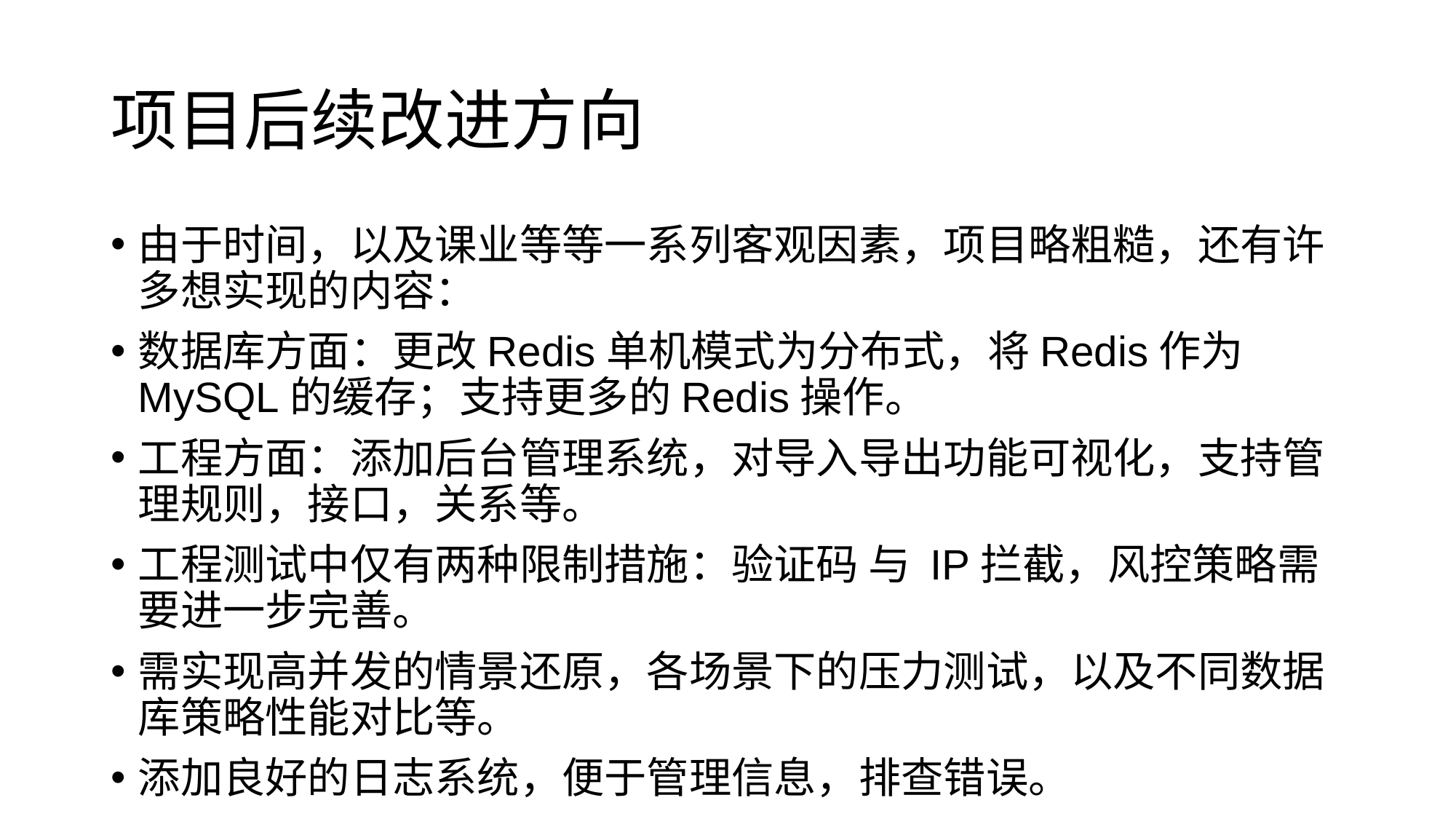

# 项目后续改进方向
由于时间，以及课业等等一系列客观因素，项目略粗糙，还有许多想实现的内容：
数据库方面：更改Redis单机模式为分布式，将Redis作为MySQL的缓存；支持更多的Redis操作。
工程方面：添加后台管理系统，对导入导出功能可视化，支持管理规则，接口，关系等。
工程测试中仅有两种限制措施：验证码 与 IP拦截，风控策略需要进一步完善。
需实现高并发的情景还原，各场景下的压力测试，以及不同数据库策略性能对比等。
添加良好的日志系统，便于管理信息，排查错误。